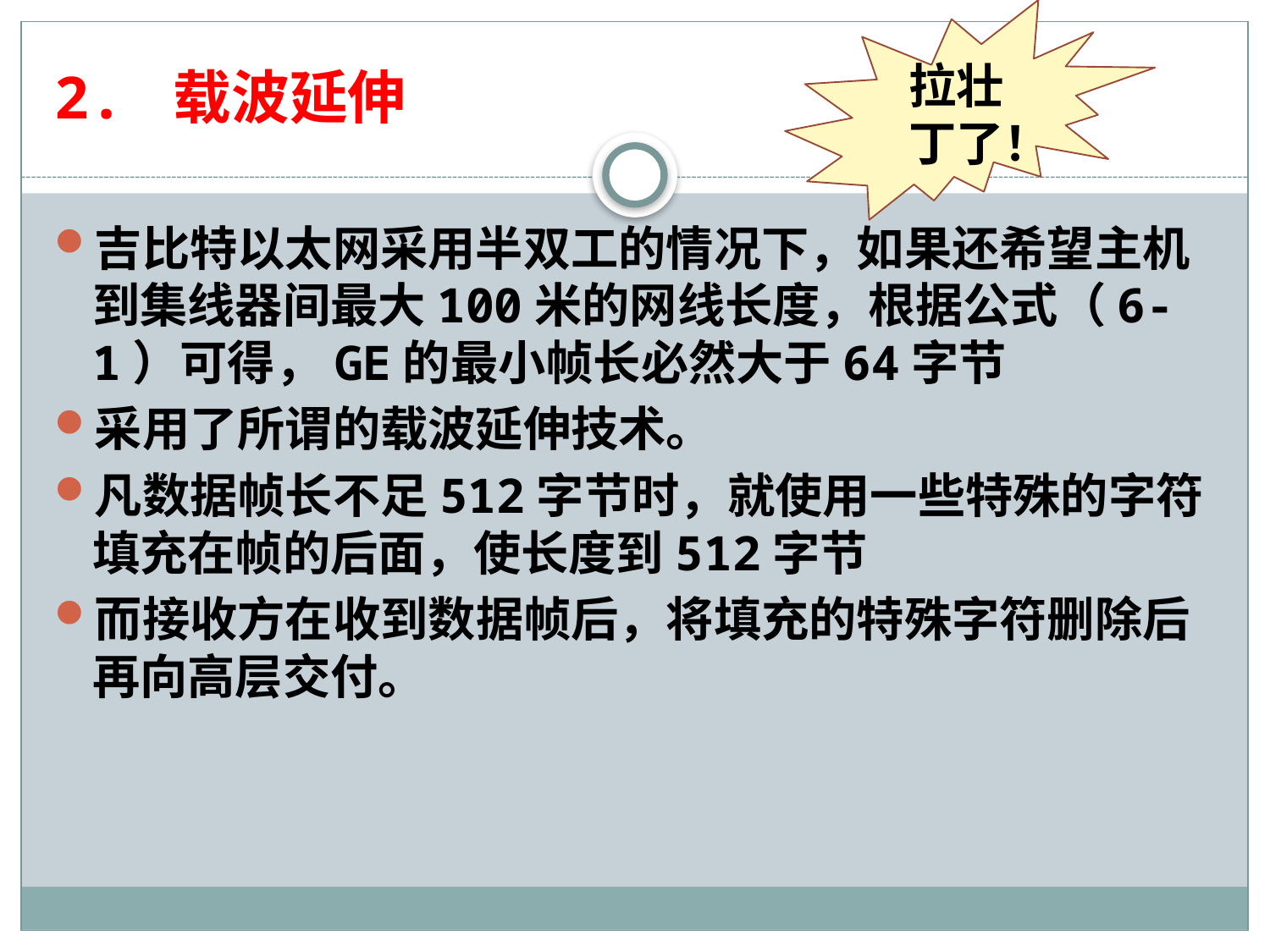

拉壮丁了！
# 2. 载波延伸
吉比特以太网采用半双工的情况下，如果还希望主机到集线器间最大100米的网线长度，根据公式（6-1）可得，GE的最小帧长必然大于64字节
采用了所谓的载波延伸技术。
凡数据帧长不足512字节时，就使用一些特殊的字符填充在帧的后面，使长度到512字节
而接收方在收到数据帧后，将填充的特殊字符删除后再向高层交付。